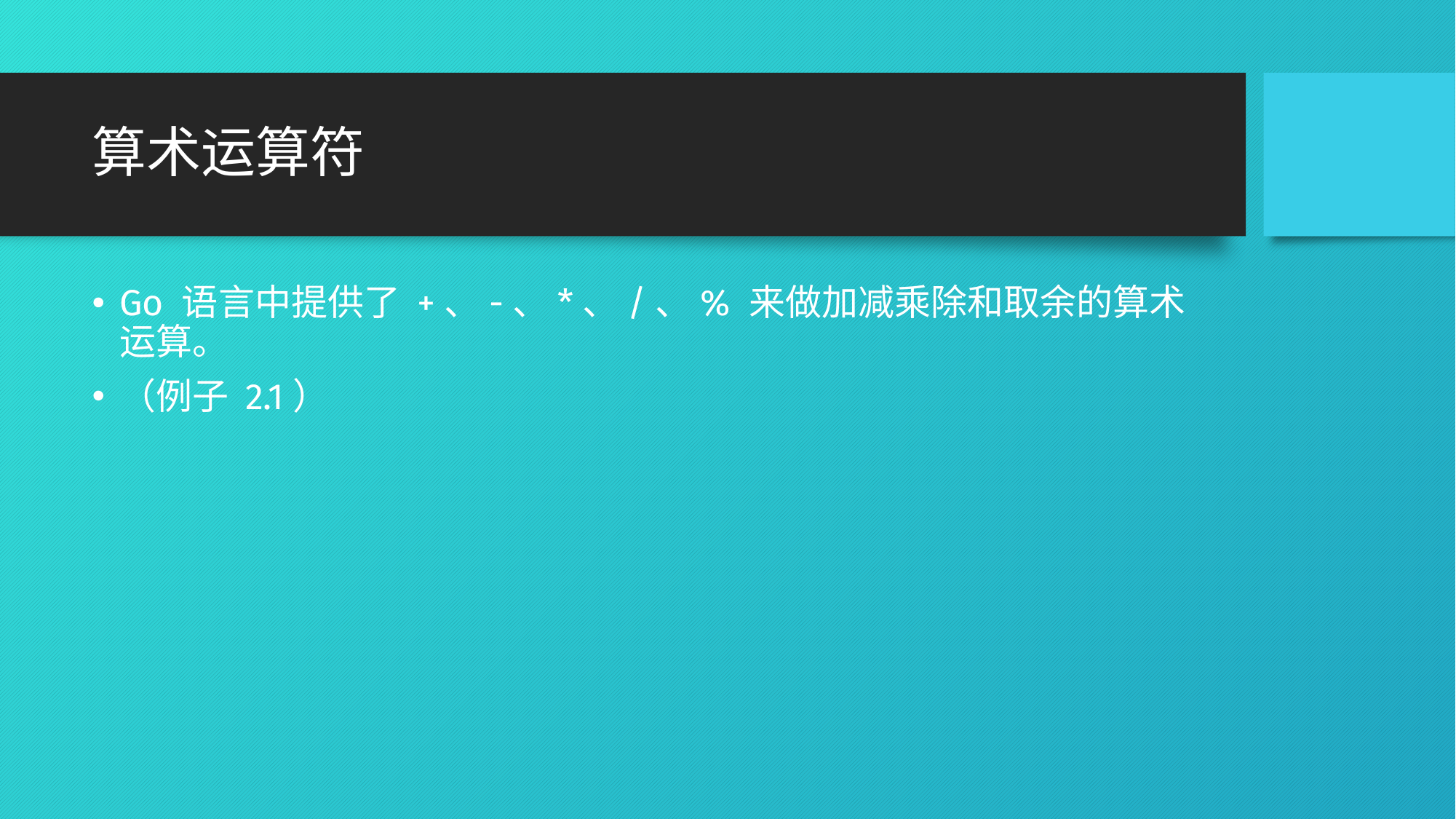

# 算术运算符
Go 语言中提供了 +、-、*、/、% 来做加减乘除和取余的算术运算。
（例子 2.1）